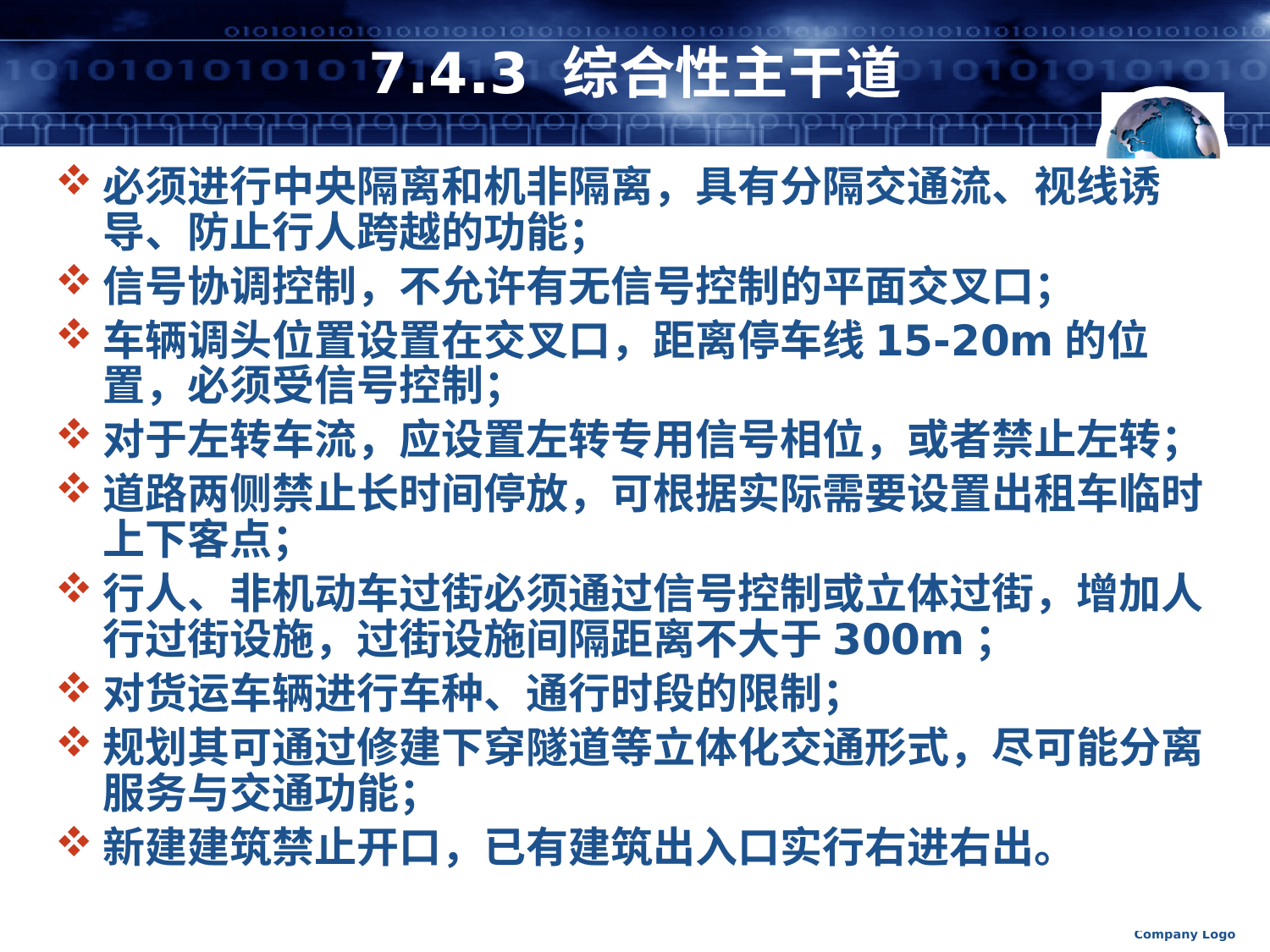

# 7.4.3 综合性主干道
必须进行中央隔离和机非隔离，具有分隔交通流、视线诱导、防止行人跨越的功能；
信号协调控制，不允许有无信号控制的平面交叉口；
车辆调头位置设置在交叉口，距离停车线15-20m的位置，必须受信号控制；
对于左转车流，应设置左转专用信号相位，或者禁止左转；
道路两侧禁止长时间停放，可根据实际需要设置出租车临时上下客点；
行人、非机动车过街必须通过信号控制或立体过街，增加人行过街设施，过街设施间隔距离不大于300m；
对货运车辆进行车种、通行时段的限制；
规划其可通过修建下穿隧道等立体化交通形式，尽可能分离服务与交通功能；
新建建筑禁止开口，已有建筑出入口实行右进右出。
Company Logo